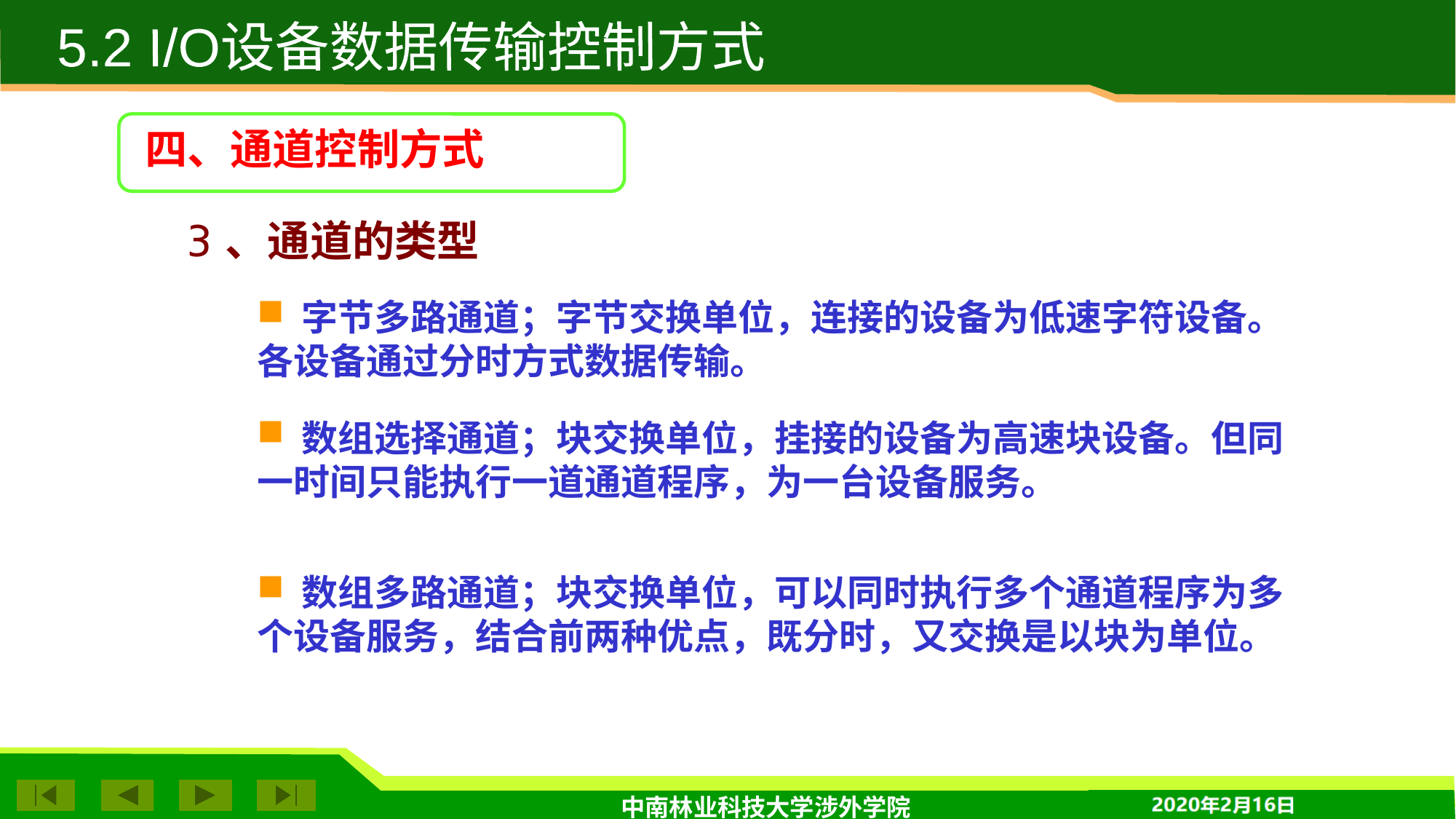

5.2 I/O设备数据传输控制方式

四、通道控制方式
3、通道的类型
 字节多路通道；字节交换单位，连接的设备为低速字符设备。各设备通过分时方式数据传输。
 数组选择通道；块交换单位，挂接的设备为高速块设备。但同一时间只能执行一道通道程序，为一台设备服务。
 数组多路通道；块交换单位，可以同时执行多个通道程序为多个设备服务，结合前两种优点，既分时，又交换是以块为单位。